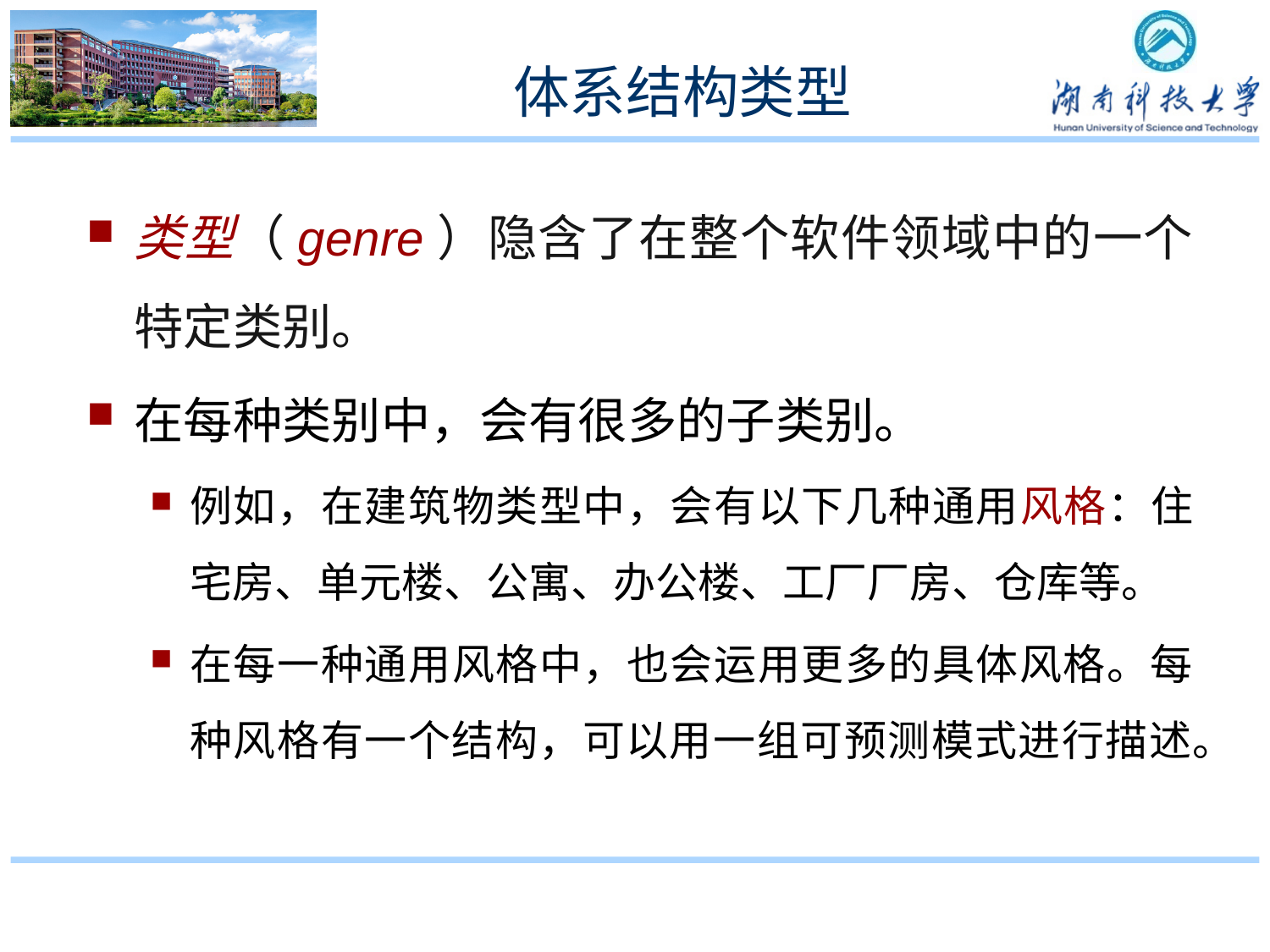

# 体系结构类型
类型（genre）隐含了在整个软件领域中的一个特定类别。
在每种类别中，会有很多的子类别。
例如，在建筑物类型中，会有以下几种通用风格：住宅房、单元楼、公寓、办公楼、工厂厂房、仓库等。
在每一种通用风格中，也会运用更多的具体风格。每种风格有一个结构，可以用一组可预测模式进行描述。
4